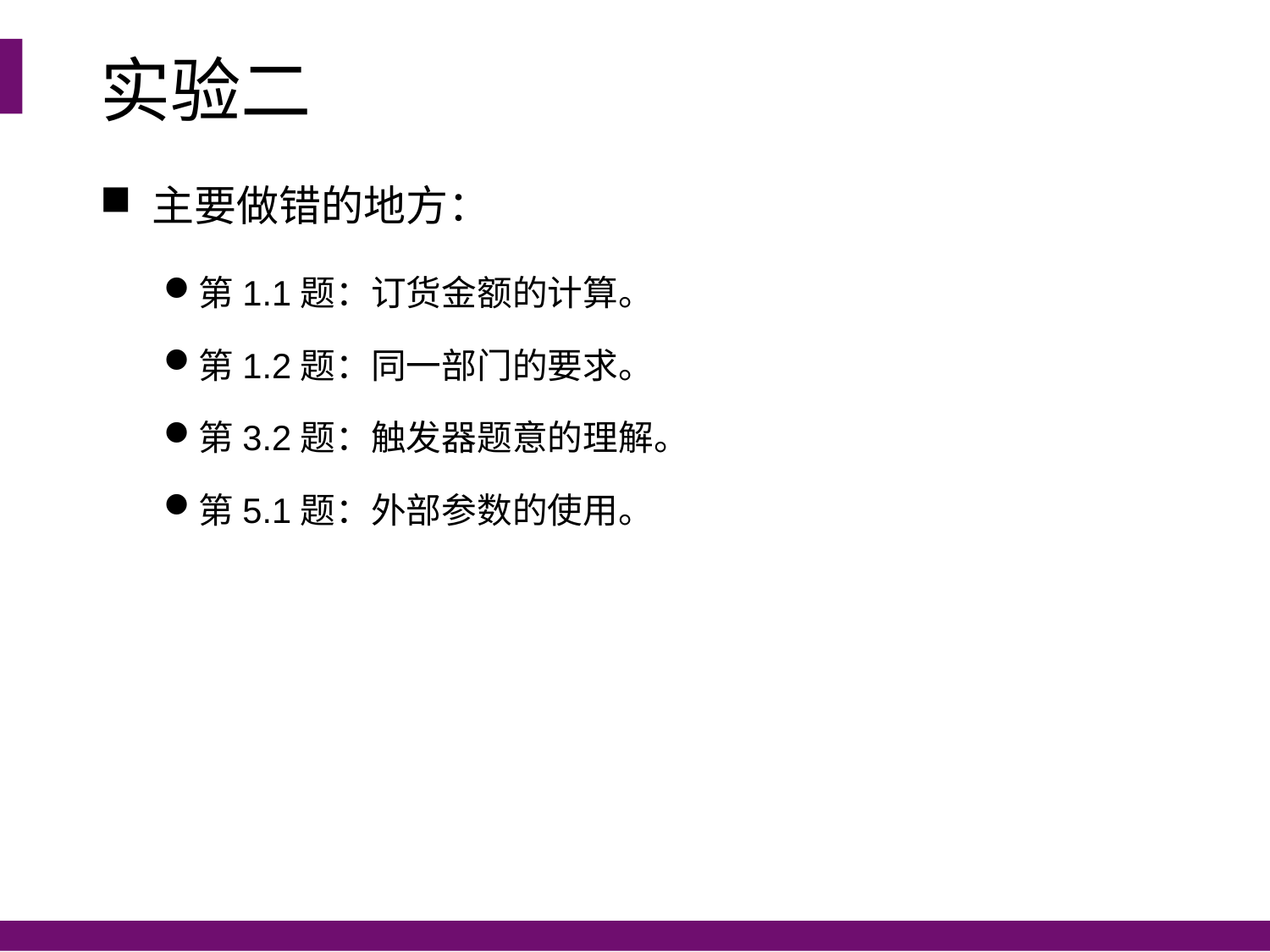

# 实验二
 主要做错的地方：
第1.1题：订货金额的计算。
第1.2题：同一部门的要求。
第3.2题：触发器题意的理解。
第5.1题：外部参数的使用。

38